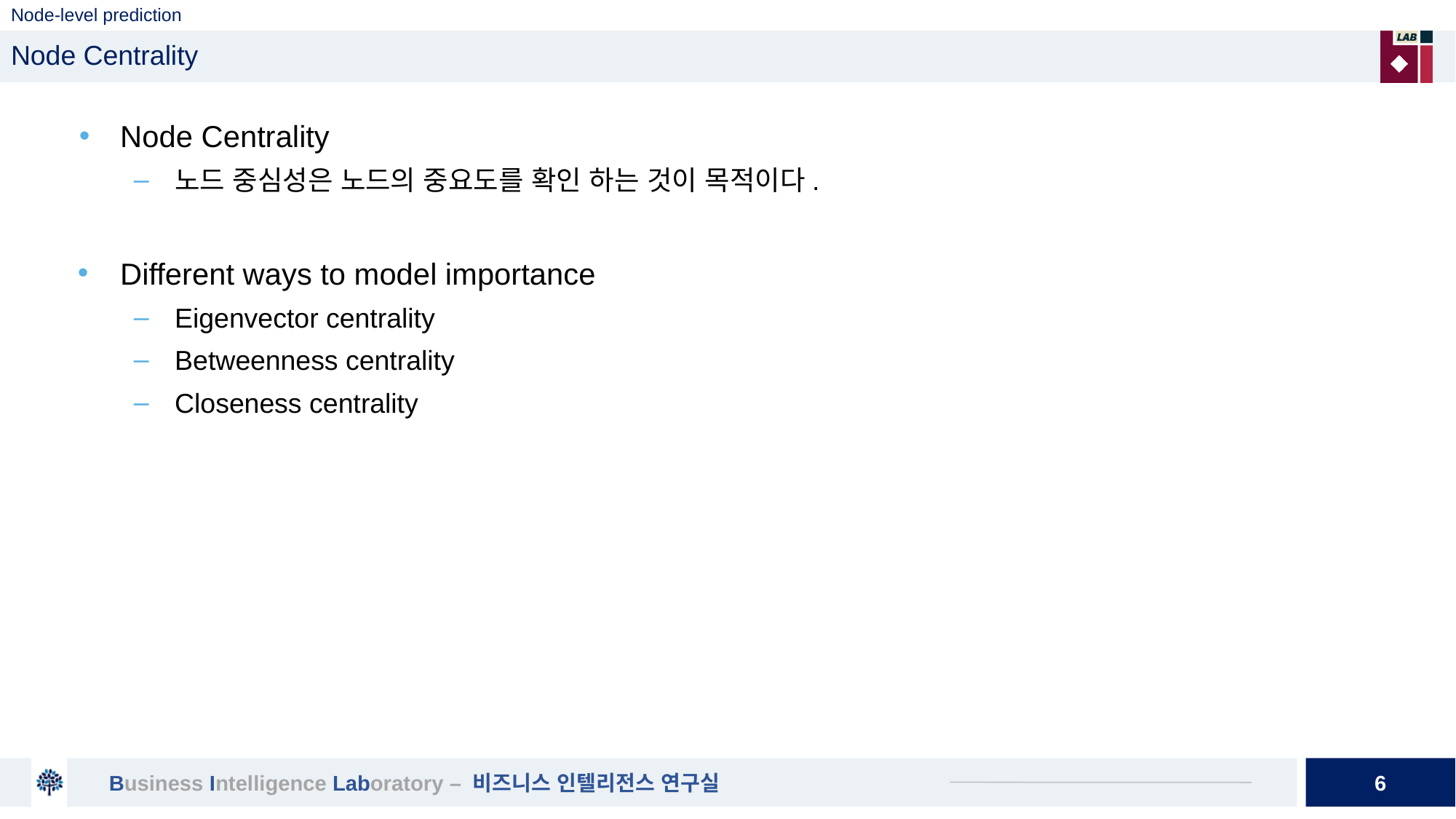

# Node-level prediction
Node Centrality
Node Centrality
노드 중심성은 노드의 중요도를 확인 하는 것이 목적이다.

Different ways to model importance
Eigenvector centrality
Betweenness centrality
Closeness centrality

6